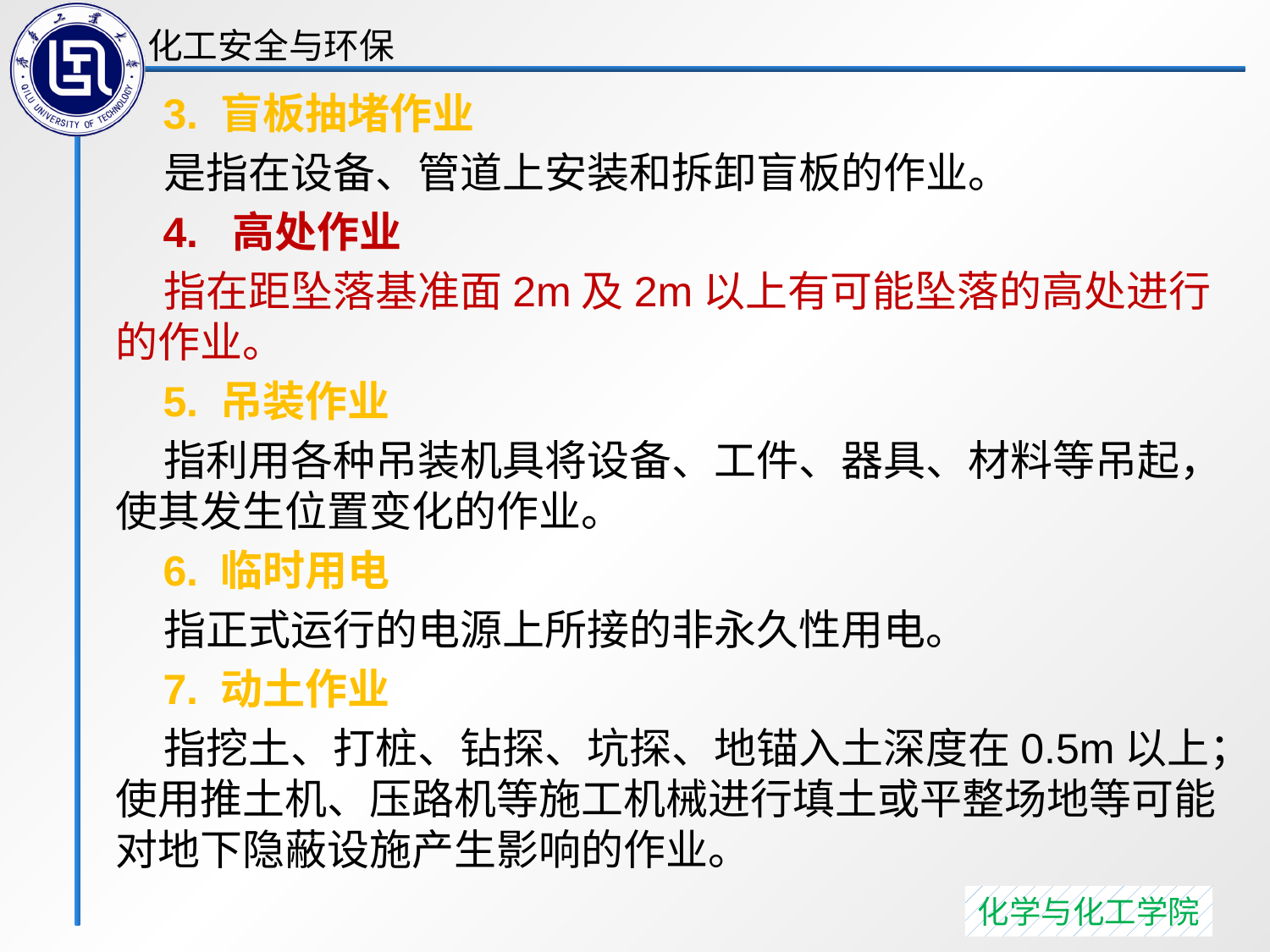

3. 盲板抽堵作业
    是指在设备、管道上安装和拆卸盲板的作业。
    4.  高处作业
    指在距坠落基准面2m及2m以上有可能坠落的高处进行的作业。
    5. 吊装作业
    指利用各种吊装机具将设备、工件、器具、材料等吊起，使其发生位置变化的作业。
    6. 临时用电
    指正式运行的电源上所接的非永久性用电。
    7. 动土作业
    指挖土、打桩、钻探、坑探、地锚入土深度在0.5m以上；使用推土机、压路机等施工机械进行填土或平整场地等可能对地下隐蔽设施产生影响的作业。